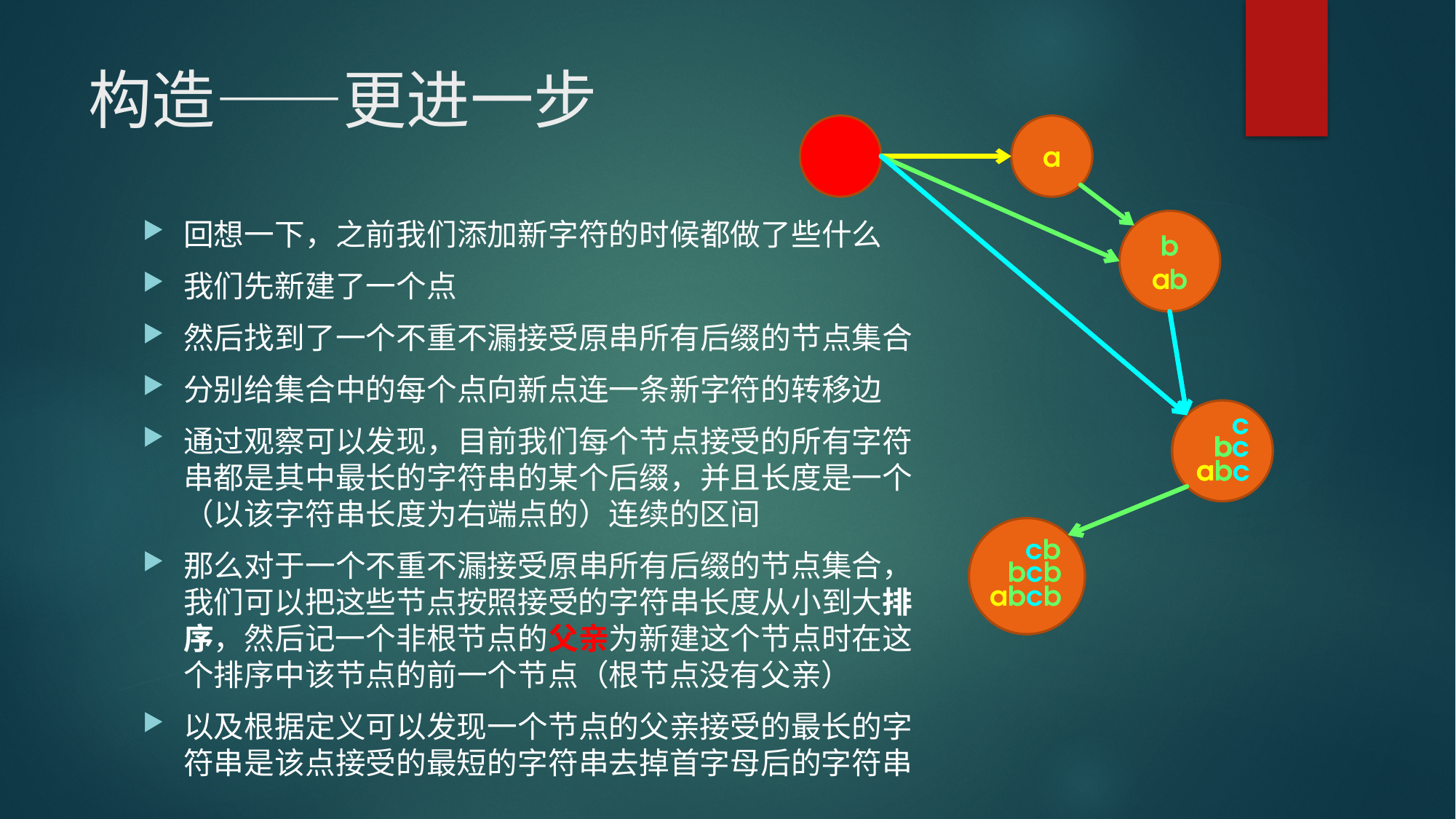

# 构造——更进一步

a
回想一下，之前我们添加新字符的时候都做了些什么
我们先新建了一个点
然后找到了一个不重不漏接受原串所有后缀的节点集合
分别给集合中的每个点向新点连一条新字符的转移边
通过观察可以发现，目前我们每个节点接受的所有字符串都是其中最长的字符串的某个后缀，并且长度是一个（以该字符串长度为右端点的）连续的区间
那么对于一个不重不漏接受原串所有后缀的节点集合，我们可以把这些节点按照接受的字符串长度从小到大排序，然后记一个非根节点的父亲为新建这个节点时在这个排序中该节点的前一个节点（根节点没有父亲）
以及根据定义可以发现一个节点的父亲接受的最长的字符串是该点接受的最短的字符串去掉首字母后的字符串

b
ab

c
c
bc
bc
abc
abc

cb
cb
bcb
bcb
abcb
abcb